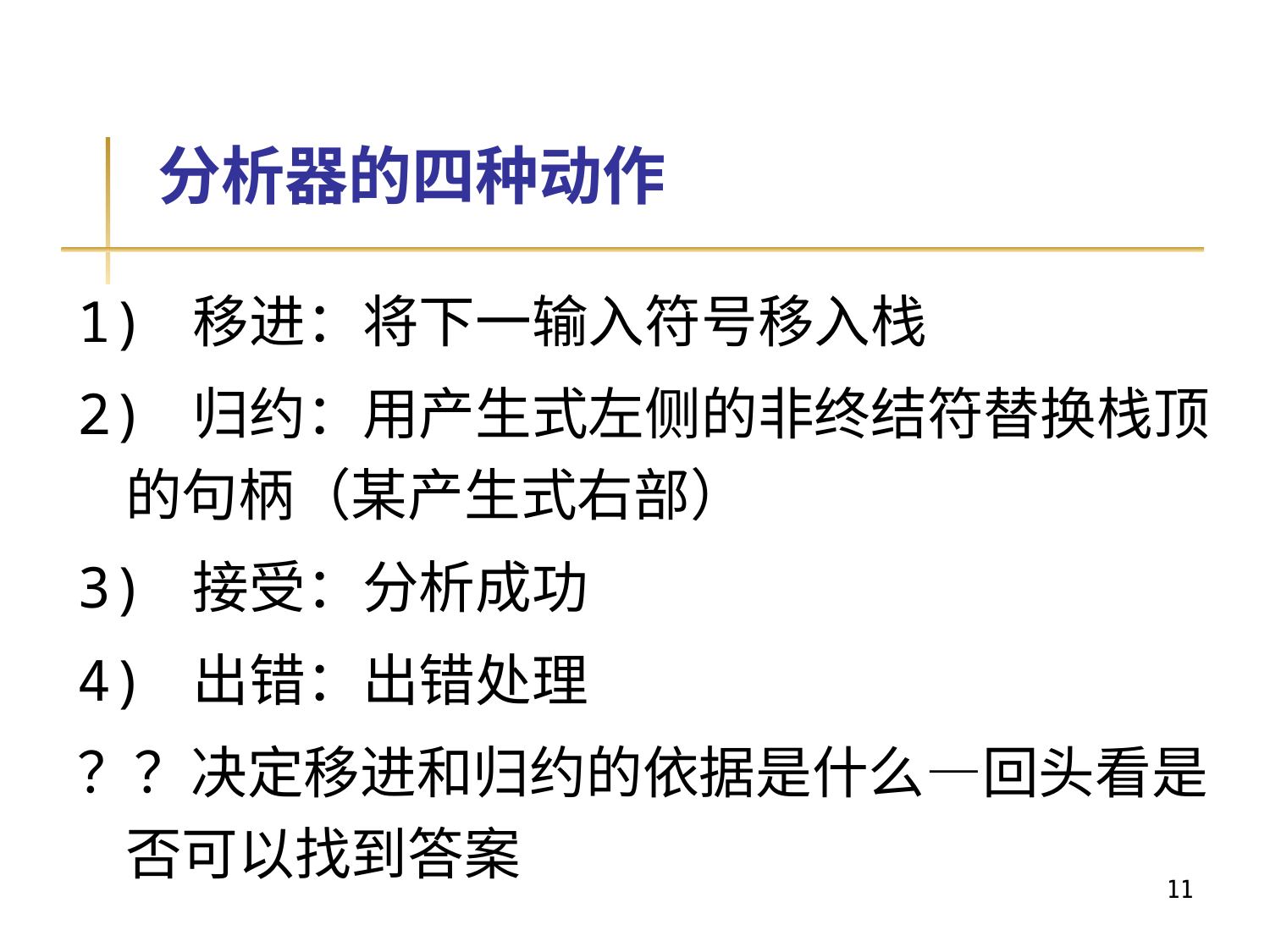

分析器的四种动作
1) 移进：将下一输入符号移入栈
2) 归约：用产生式左侧的非终结符替换栈顶的句柄（某产生式右部）
3) 接受：分析成功
4) 出错：出错处理
？？决定移进和归约的依据是什么—回头看是否可以找到答案
11